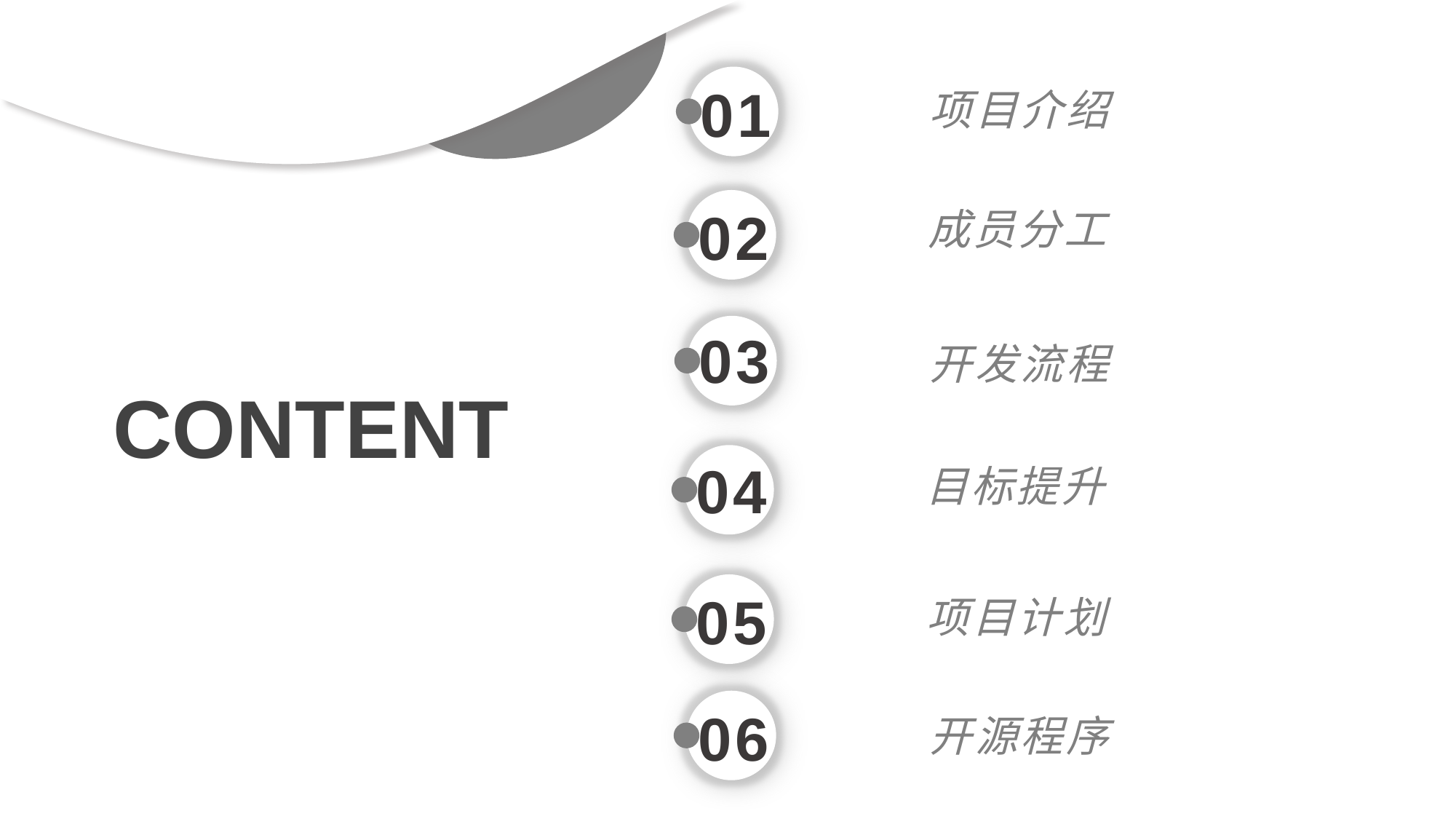

01
项目介绍

02
成员分工

03
开发流程
CONTENT

04
目标提升

05
项目计划

06
开源程序
2